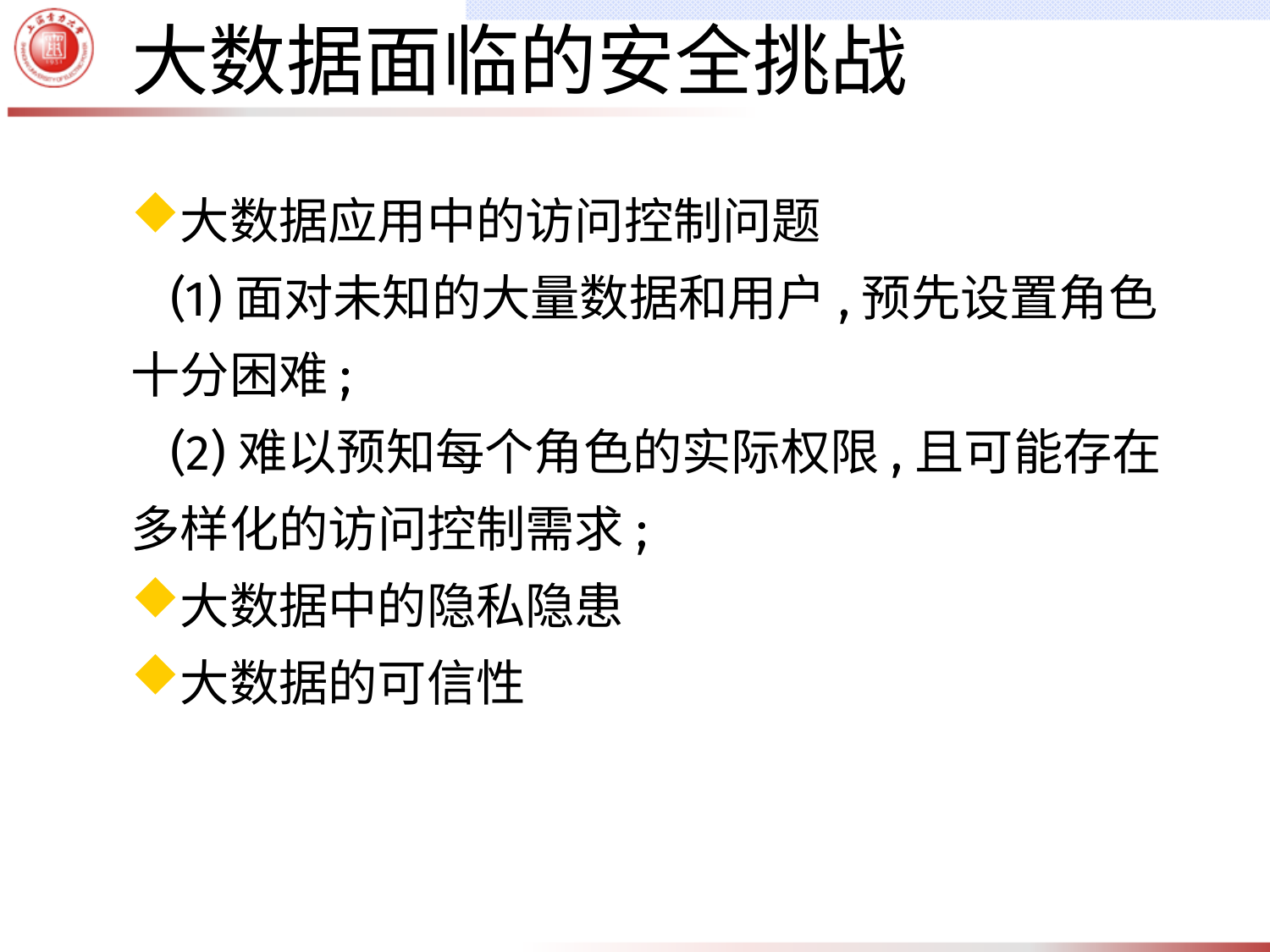

大数据面临的安全挑战
大数据应用中的访问控制问题
   (1)面对未知的大量数据和用户,预先设置角色十分困难;
   (2)难以预知每个角色的实际权限,且可能存在多样化的访问控制需求;
大数据中的隐私隐患
大数据的可信性